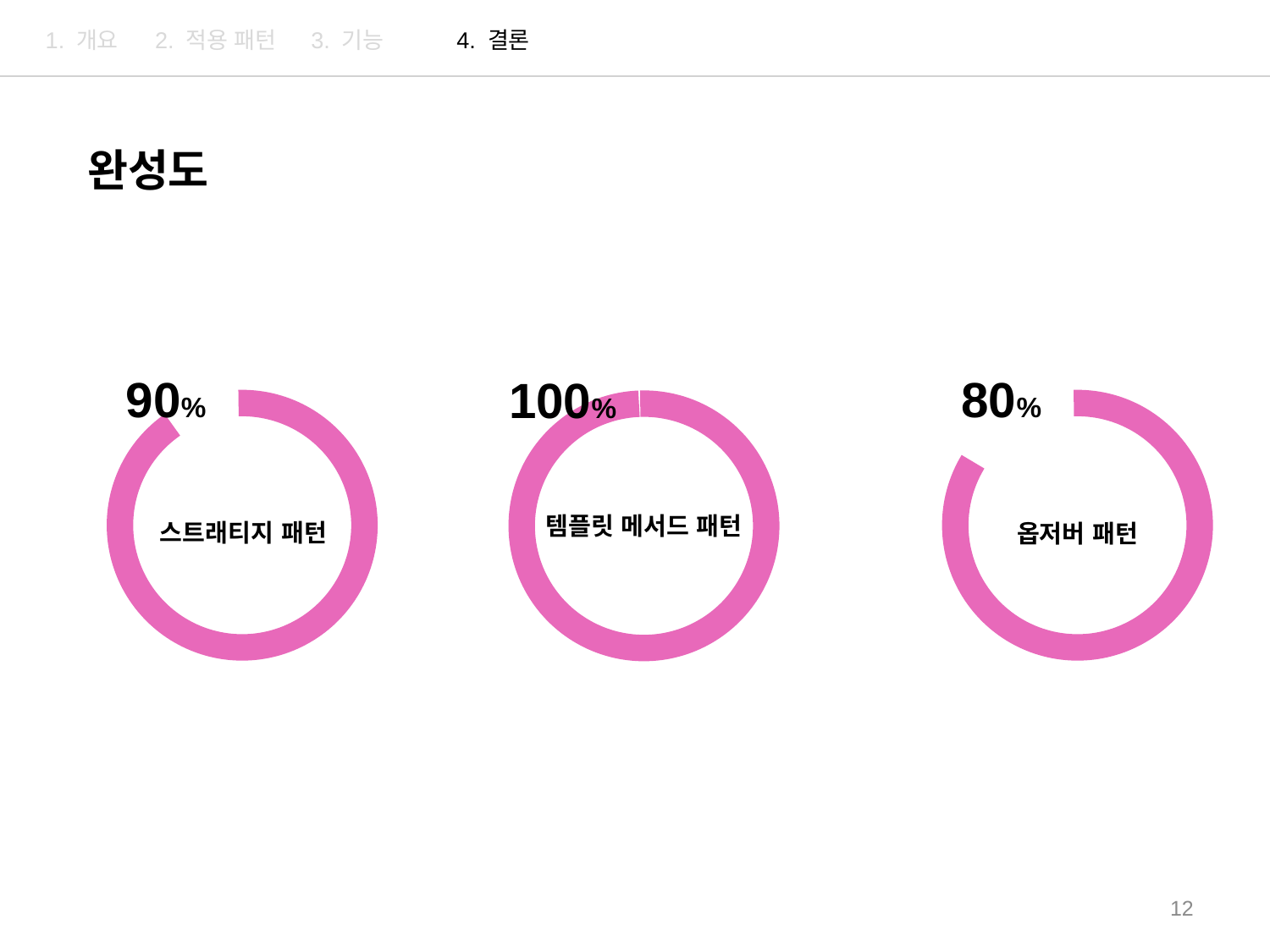

2. 적용 패턴
3. 기능
4. 결론
1. 개요
완성도
90%
80%
100%

템플릿 메서드 패턴
스트래티지 패턴
옵저버 패턴
12